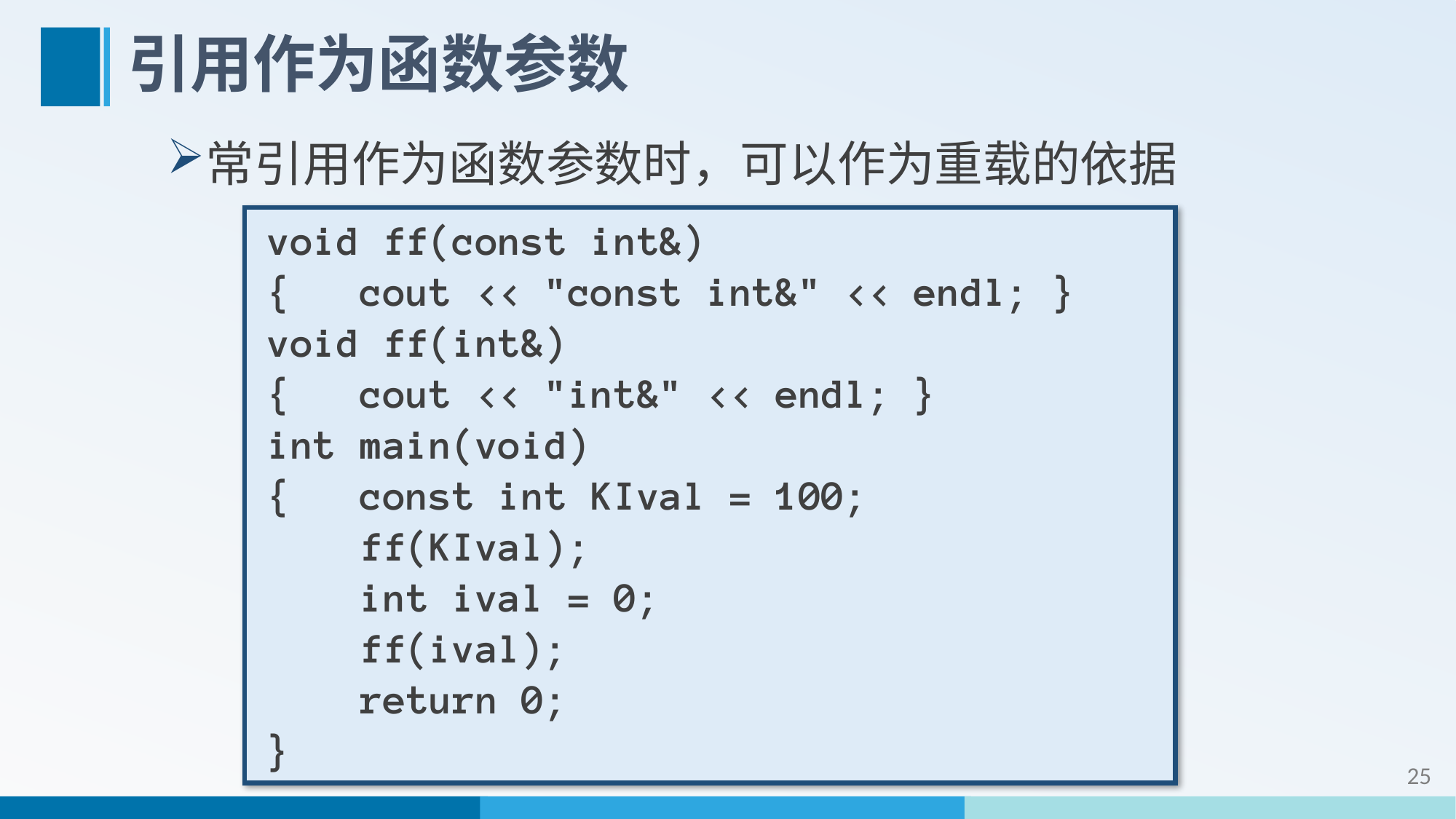

# 引用作为函数参数
常引用作为函数参数时，可以作为重载的依据
void ff(const int&)
{   cout << "const int&" << endl; }
void ff(int&)
{   cout << "int&" << endl; }
int main(void)
{   const int KIval = 100;
    ff(KIval);
    int ival = 0;
    ff(ival);
    return 0;
}